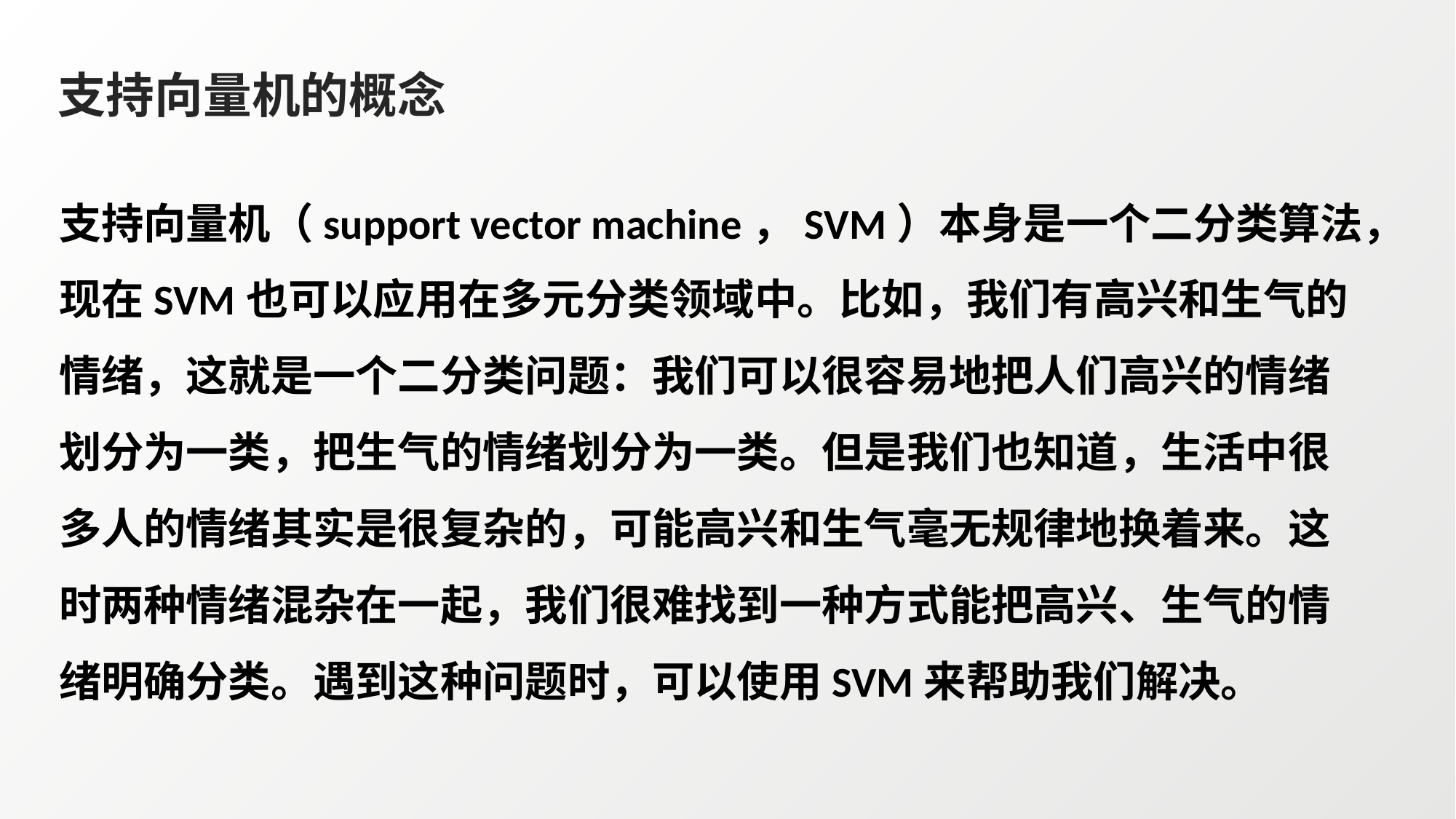

# 支持向量机的概念
支持向量机（support vector machine，SVM）本身是一个二分类算法，现在SVM也可以应用在多元分类领域中。比如，我们有高兴和生气的情绪，这就是一个二分类问题：我们可以很容易地把人们高兴的情绪划分为一类，把生气的情绪划分为一类。但是我们也知道，生活中很多人的情绪其实是很复杂的，可能高兴和生气毫无规律地换着来。这时两种情绪混杂在一起，我们很难找到一种方式能把高兴、生气的情绪明确分类。遇到这种问题时，可以使用SVM来帮助我们解决。